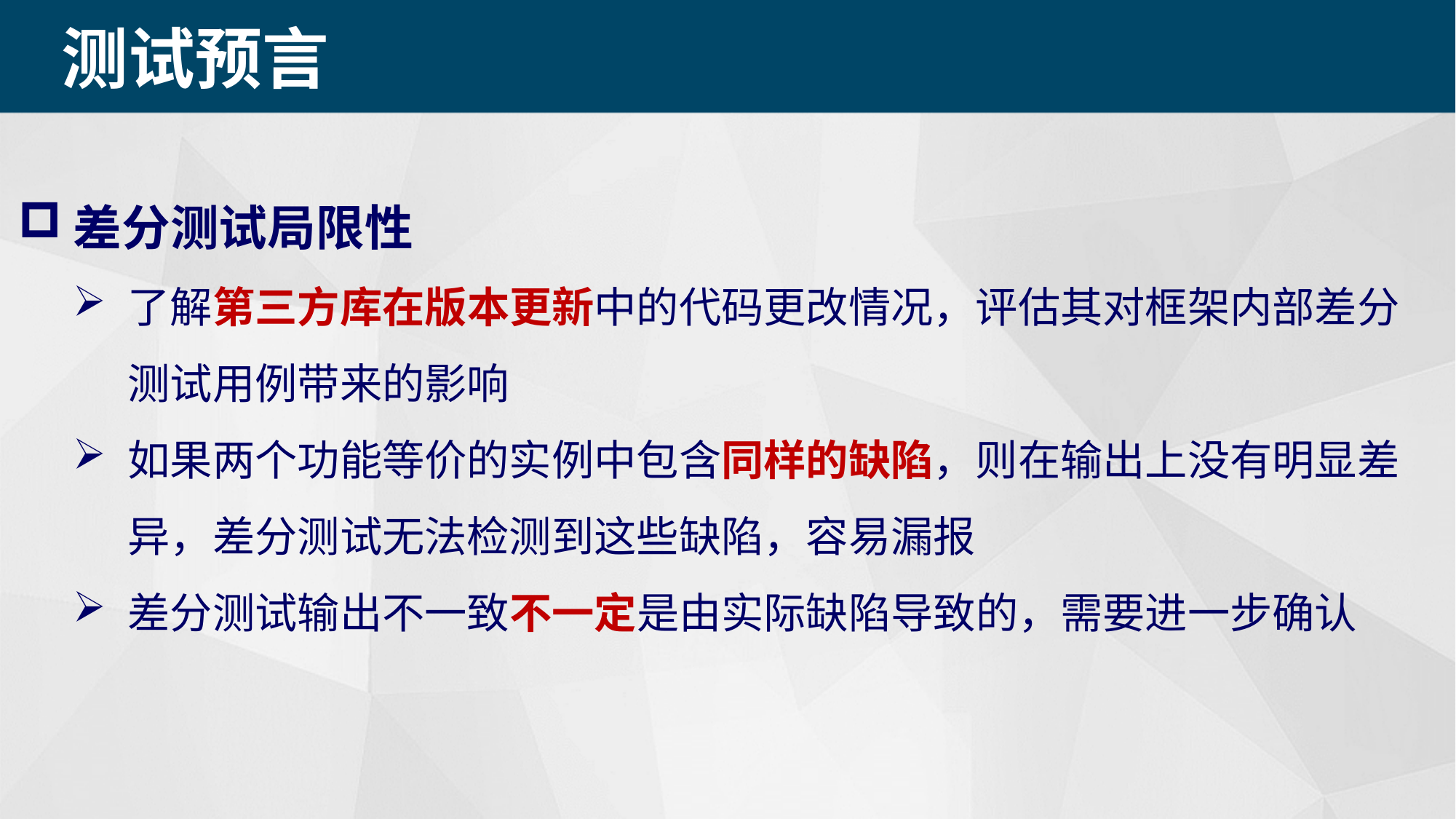

测试预言
差分测试局限性
了解第三方库在版本更新中的代码更改情况，评估其对框架内部差分测试用例带来的影响
如果两个功能等价的实例中包含同样的缺陷，则在输出上没有明显差异，差分测试无法检测到这些缺陷，容易漏报
差分测试输出不一致不一定是由实际缺陷导致的，需要进一步确认